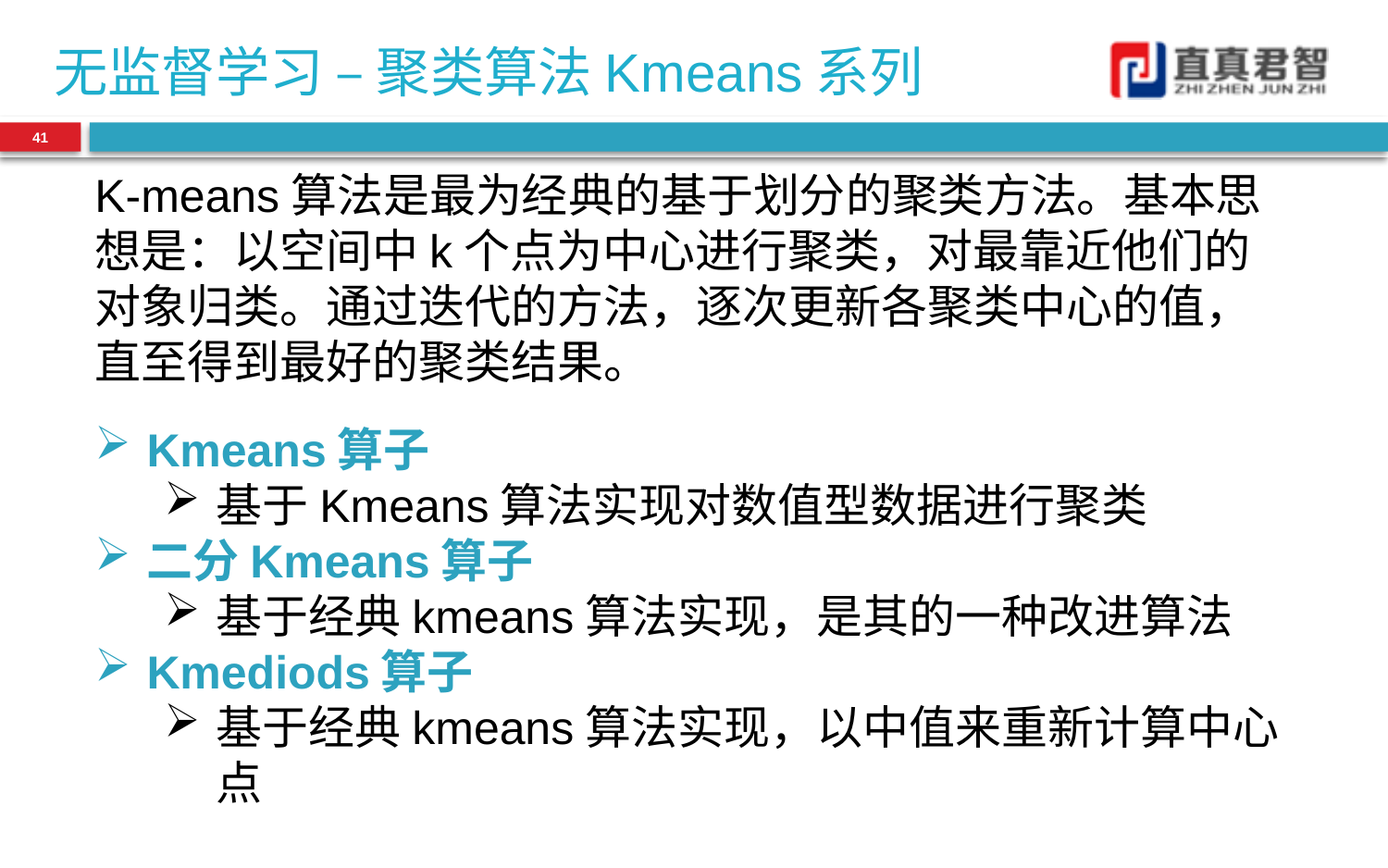

# 无监督学习 – 聚类算法Kmeans系列
41
K-means算法是最为经典的基于划分的聚类方法。基本思想是：以空间中k个点为中心进行聚类，对最靠近他们的对象归类。通过迭代的方法，逐次更新各聚类中心的值，直至得到最好的聚类结果。

Kmeans算子
基于Kmeans算法实现对数值型数据进行聚类
二分Kmeans算子
基于经典kmeans算法实现，是其的一种改进算法
Kmediods算子
基于经典kmeans算法实现，以中值来重新计算中心点